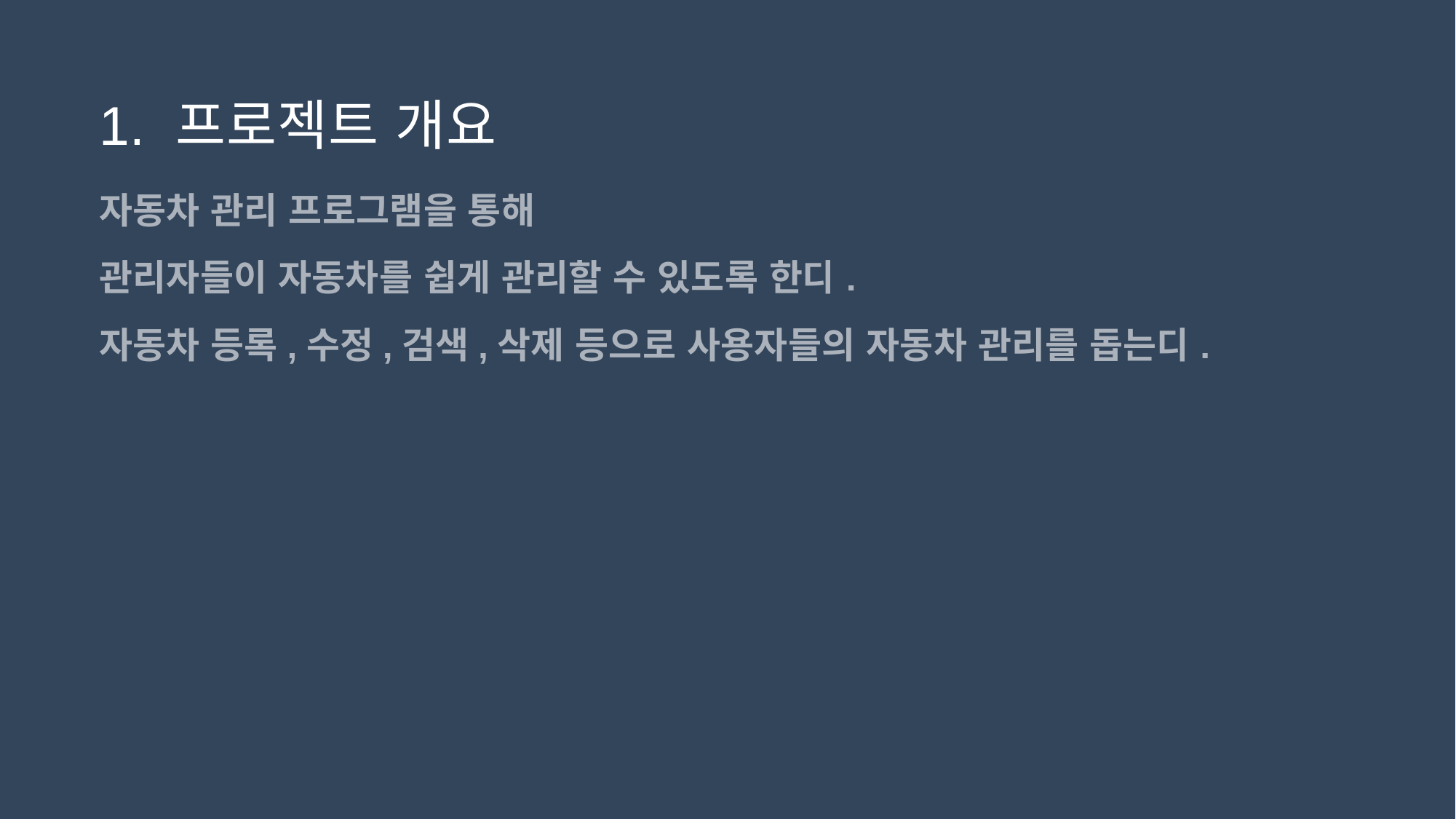

# 1. 프로젝트 개요
자동차 관리 프로그램을 통해
관리자들이 자동차를 쉽게 관리할 수 있도록 한다.
자동차 등록,수정,검색,삭제 등으로 사용자들의 자동차 관리를 돕는다.